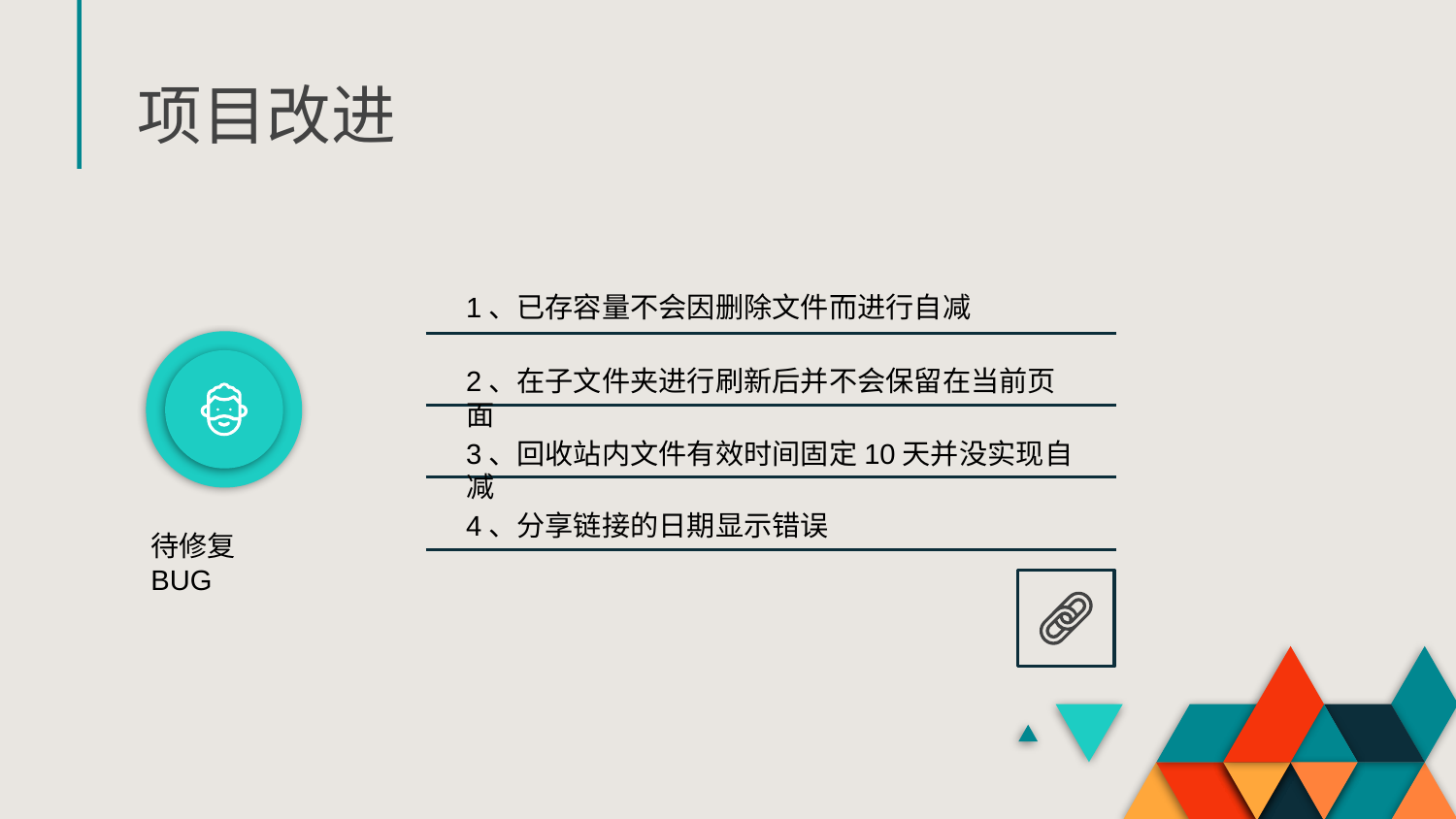

# 项目改进
1、已存容量不会因删除文件而进行自减

2、在子文件夹进行刷新后并不会保留在当前页面

3、回收站内文件有效时间固定10天并没实现自减
4、分享链接的日期显示错误
待修复BUG